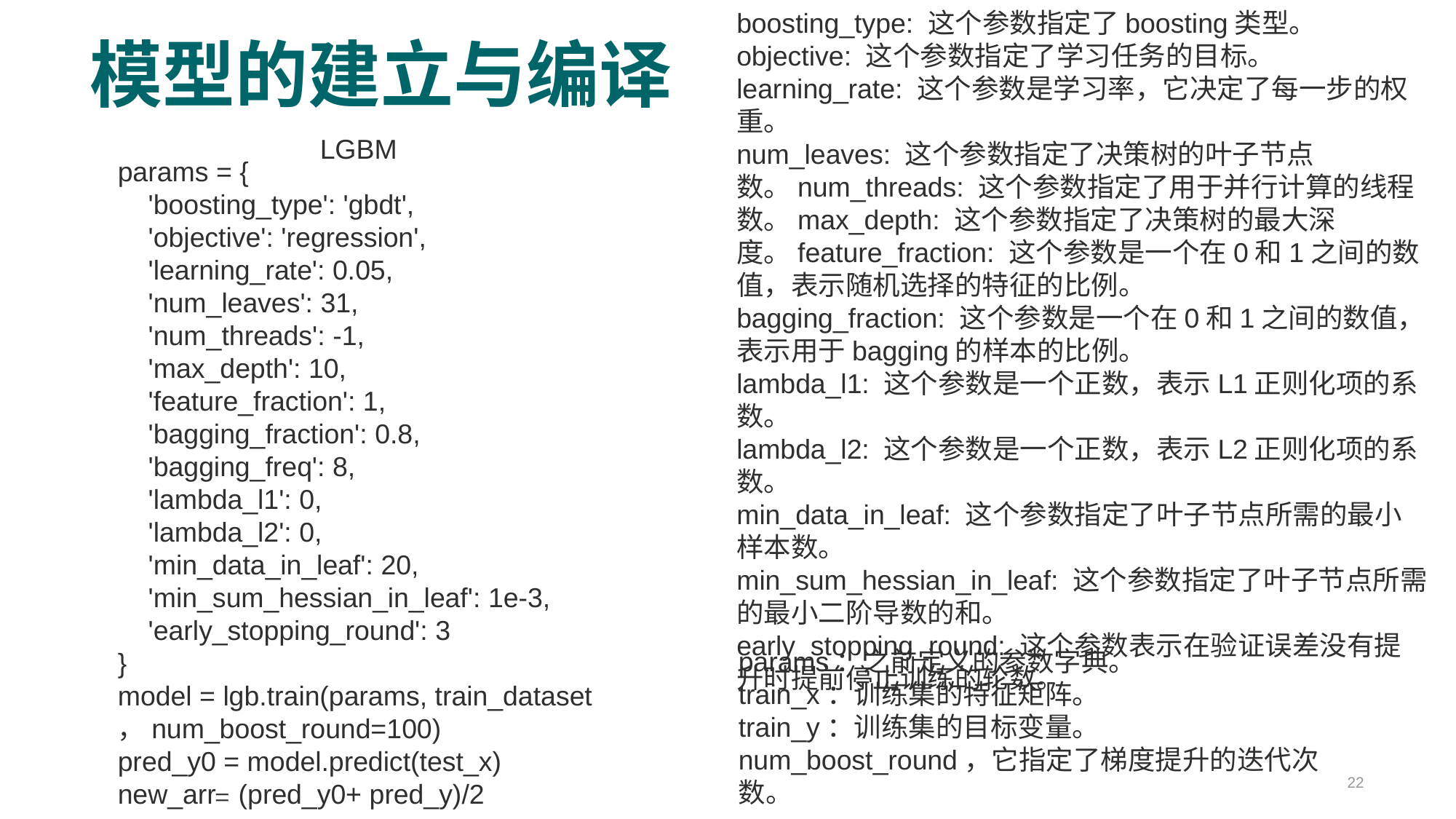

# 模型的建立与编译
boosting_type: 这个参数指定了boosting类型。
objective: 这个参数指定了学习任务的目标。
learning_rate: 这个参数是学习率，它决定了每一步的权重。
num_leaves: 这个参数指定了决策树的叶子节点数。num_threads: 这个参数指定了用于并行计算的线程数。max_depth: 这个参数指定了决策树的最大深度。feature_fraction: 这个参数是一个在0和1之间的数值，表示随机选择的特征的比例。
bagging_fraction: 这个参数是一个在0和1之间的数值，表示用于bagging的样本的比例。
lambda_l1: 这个参数是一个正数，表示L1正则化项的系数。
lambda_l2: 这个参数是一个正数，表示L2正则化项的系数。
min_data_in_leaf: 这个参数指定了叶子节点所需的最小样本数。
min_sum_hessian_in_leaf: 这个参数指定了叶子节点所需的最小二阶导数的和。
early_stopping_round: 这个参数表示在验证误差没有提升时提前停止训练的轮数。
LGBM
params = {
    'boosting_type': 'gbdt',
    'objective': 'regression',
    'learning_rate': 0.05,
    'num_leaves': 31,
    'num_threads': -1,
    'max_depth': 10,
    'feature_fraction': 1,
    'bagging_fraction': 0.8,
    'bagging_freq': 8,
    'lambda_l1': 0,
    'lambda_l2': 0,
    'min_data_in_leaf': 20,
    'min_sum_hessian_in_leaf': 1e-3,
    'early_stopping_round': 3
}
model = lgb.train(params, train_dataset
，num_boost_round=100)
pred_y0 = model.predict(test_x)
new_arr= (pred_y0+ pred_y)/2

params：之前定义的参数字典。
train_x：训练集的特征矩阵。
train_y：训练集的目标变量。
num_boost_round，它指定了梯度提升的迭代次数。
22